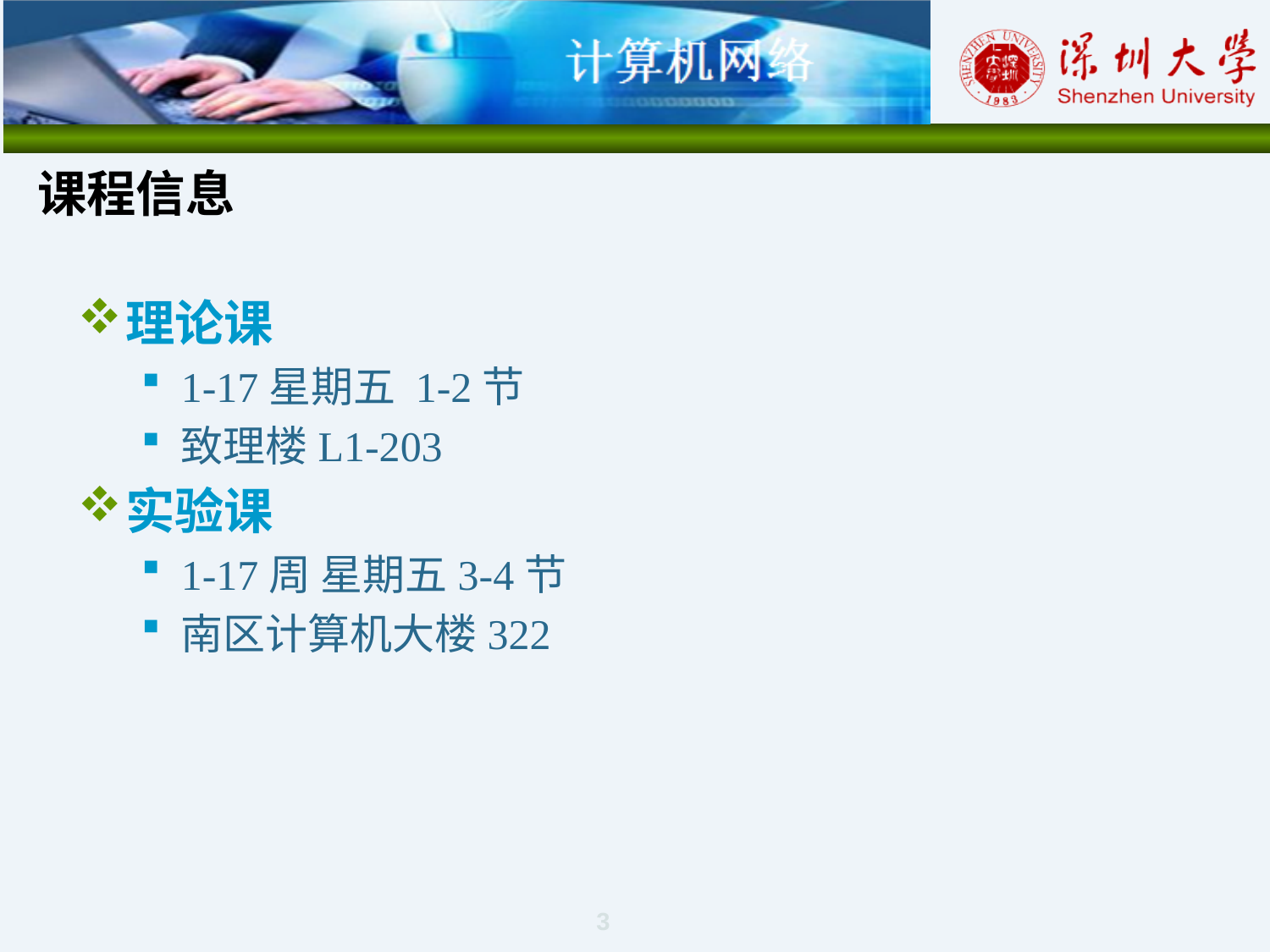

# 课程信息
理论课
1-17星期五 1-2节
致理楼L1-203
实验课
1-17周 星期五3-4节
南区计算机大楼322

3